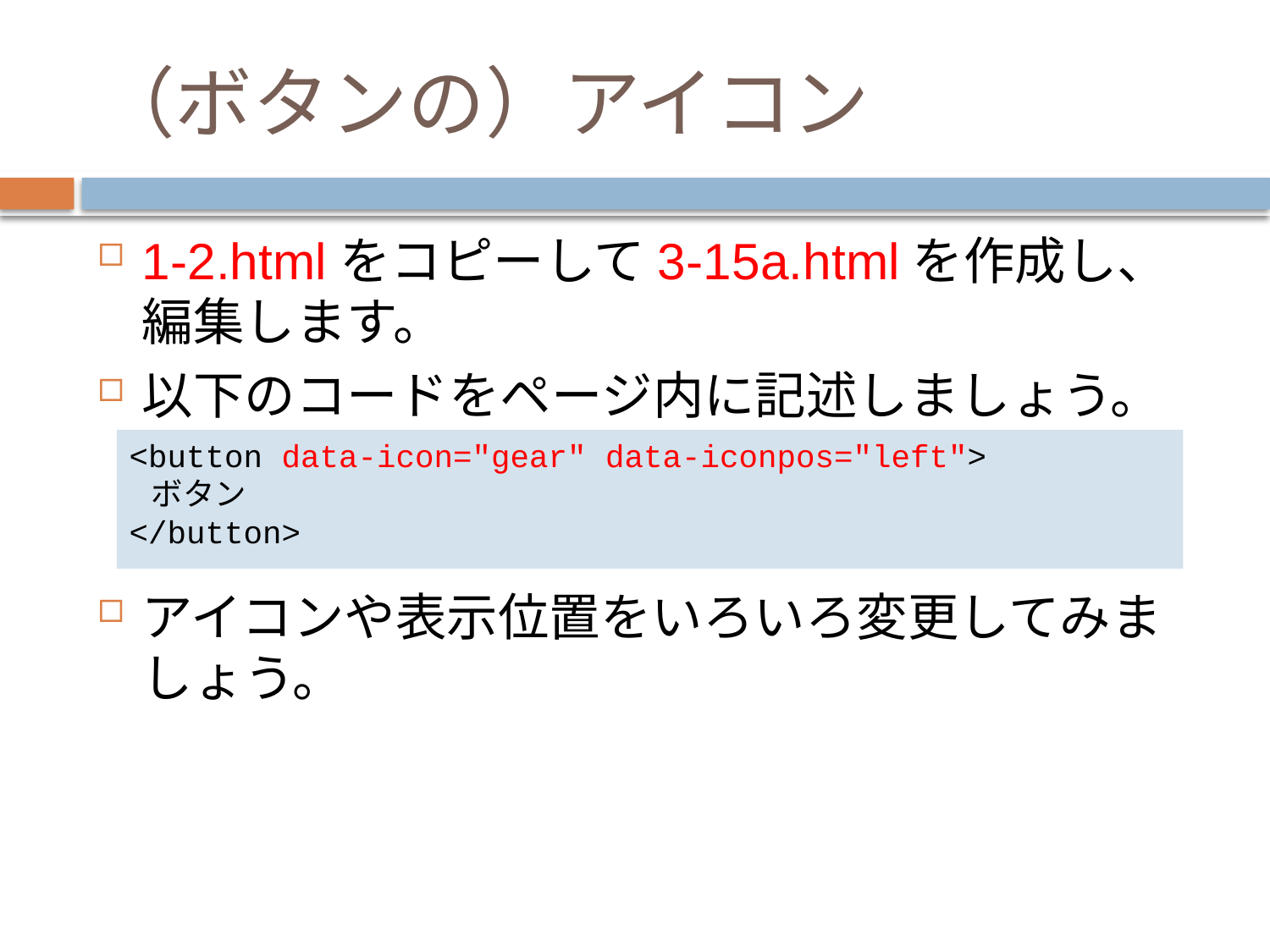

# （ボタンの）アイコン
1-2.htmlをコピーして3-15a.htmlを作成し、編集します。
以下のコードをページ内に記述しましょう。

アイコンや表示位置をいろいろ変更してみましょう。
<button data-icon="gear" data-iconpos="left">
  ボタン
</button>